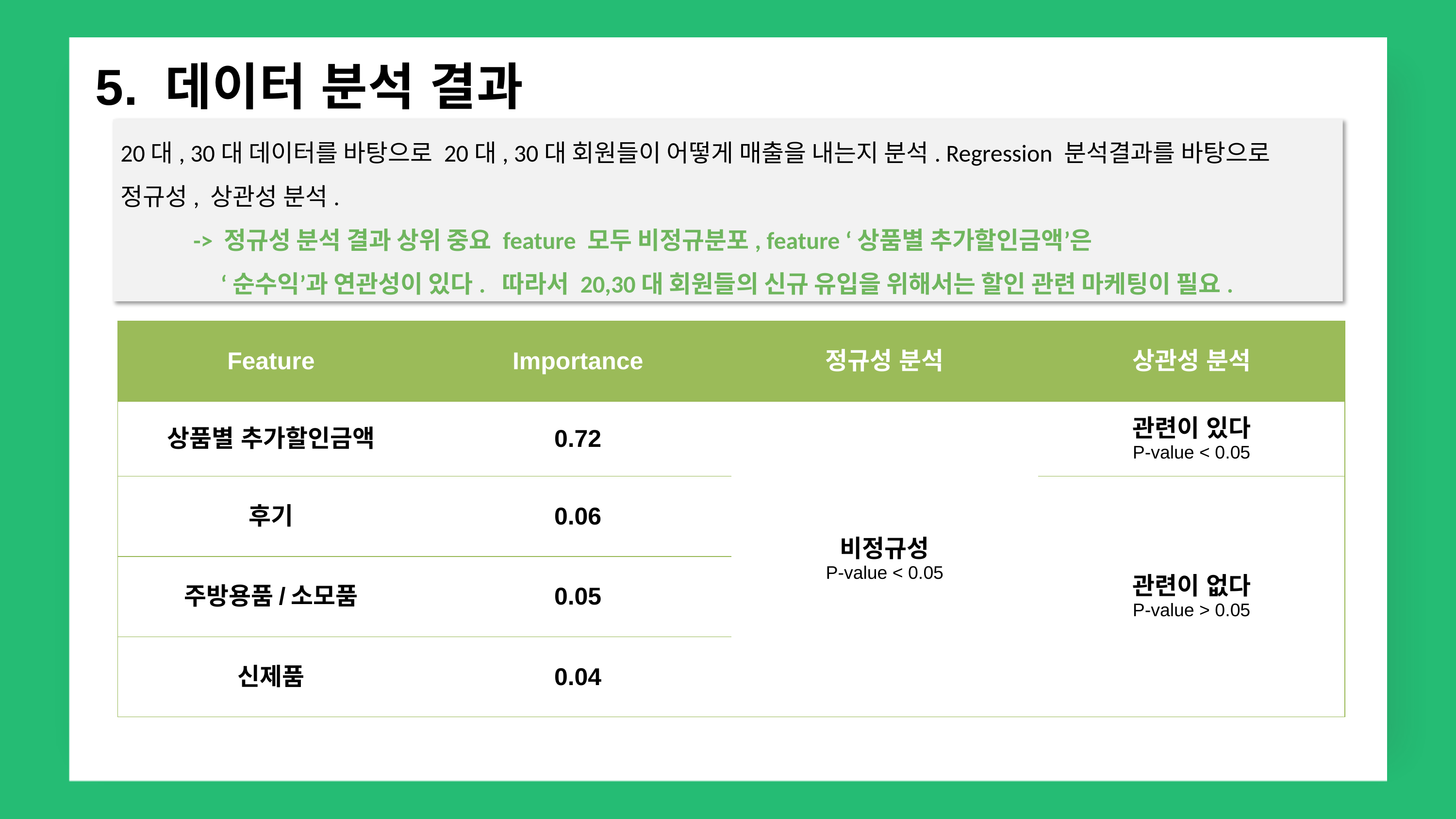

5. 데이터 분석 결과
20대, 30대 데이터를 바탕으로 20대, 30대 회원들이 어떻게 매출을 내는지 분석. Regression 분석결과를 바탕으로 정규성, 상관성 분석.
	-> 정규성 분석 결과 상위 중요 feature 모두 비정규분포, feature ‘상품별 추가할인금액’은
	     ‘순수익’과 연관성이 있다.  따라서 20,30대 회원들의 신규 유입을 위해서는 할인 관련 마케팅이 필요.
| Feature | Importance | 정규성 분석 | 상관성 분석 |
| --- | --- | --- | --- |
| 상품별 추가할인금액 | 0.72 | 비정규성 P-value < 0.05 | 관련이 있다 P-value < 0.05 |
| 후기 | 0.06 | 비정규성 | 관련이 없다 P-value > 0.05 |
| 주방용품/소모품 | 0.05 | 비정규성 | 관련이 없다 P-value > 0.05 |
| 신제품 | 0.04 | 비정규성 | 관련이 없다 P-value > 0.05 |